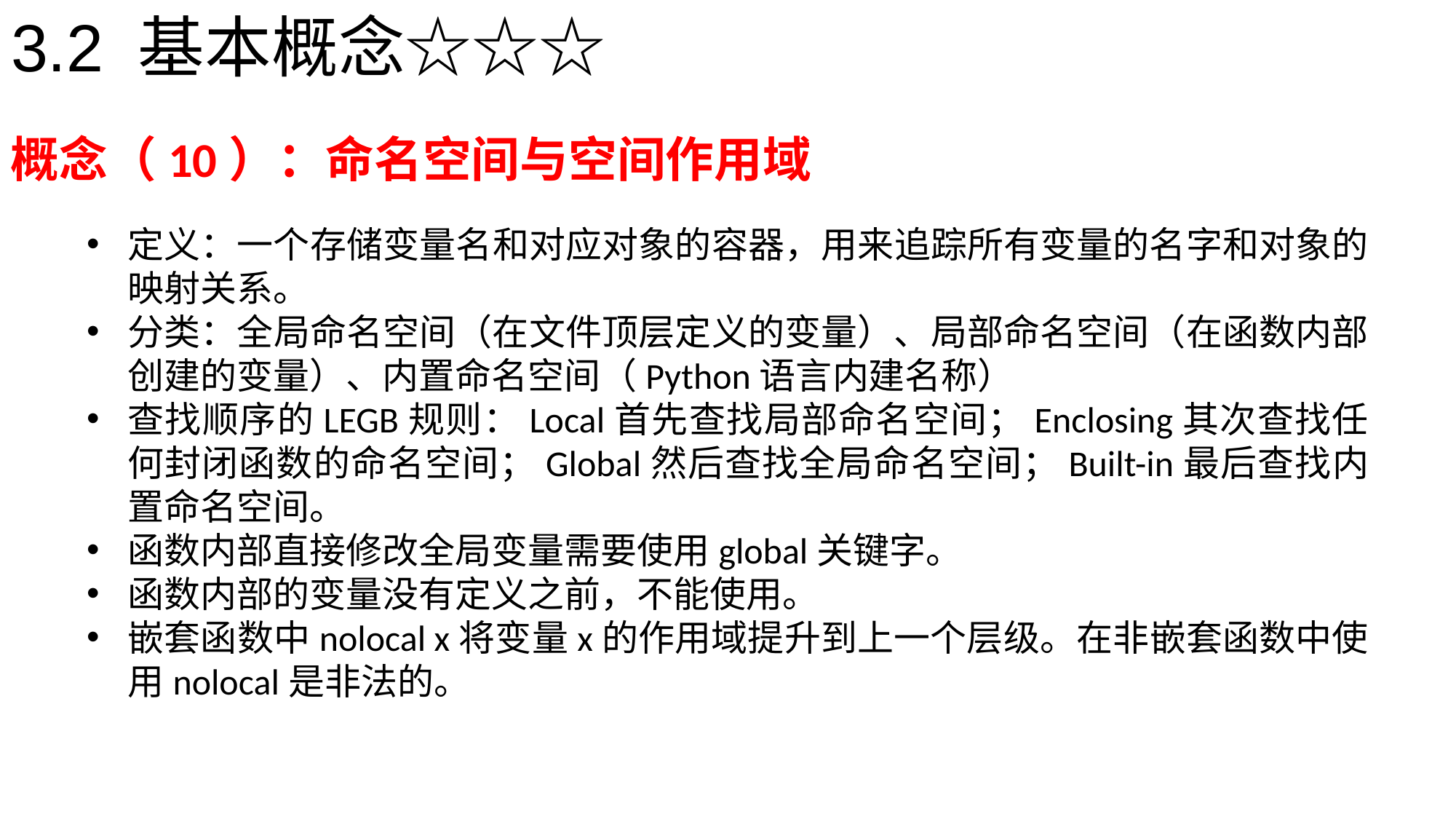

# 3.2 基本概念☆☆☆
概念（10）：命名空间与空间作用域
定义：一个存储变量名和对应对象的容器，用来追踪所有变量的名字和对象的映射关系。
分类：全局命名空间（在文件顶层定义的变量）、局部命名空间（在函数内部创建的变量）、内置命名空间（Python语言内建名称）
查找顺序的LEGB规则：Local首先查找局部命名空间；Enclosing其次查找任何封闭函数的命名空间；Global然后查找全局命名空间；Built-in最后查找内置命名空间。
函数内部直接修改全局变量需要使用global关键字。
函数内部的变量没有定义之前，不能使用。
嵌套函数中nolocal x将变量x的作用域提升到上一个层级。在非嵌套函数中使用nolocal是非法的。